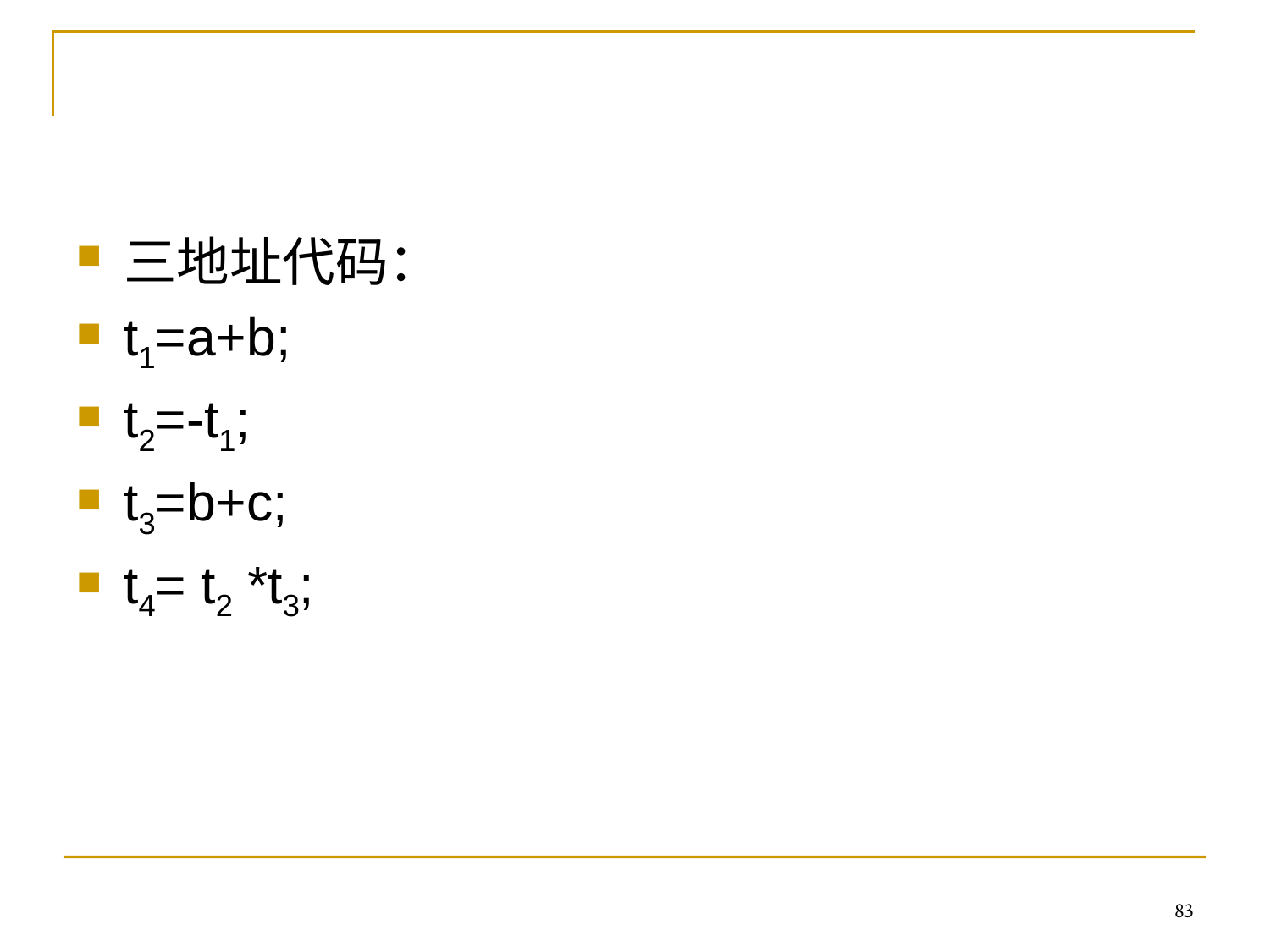

#
三地址代码：
t1=a+b;
t2=-t1;
t3=b+c;
t4= t2 *t3;
83